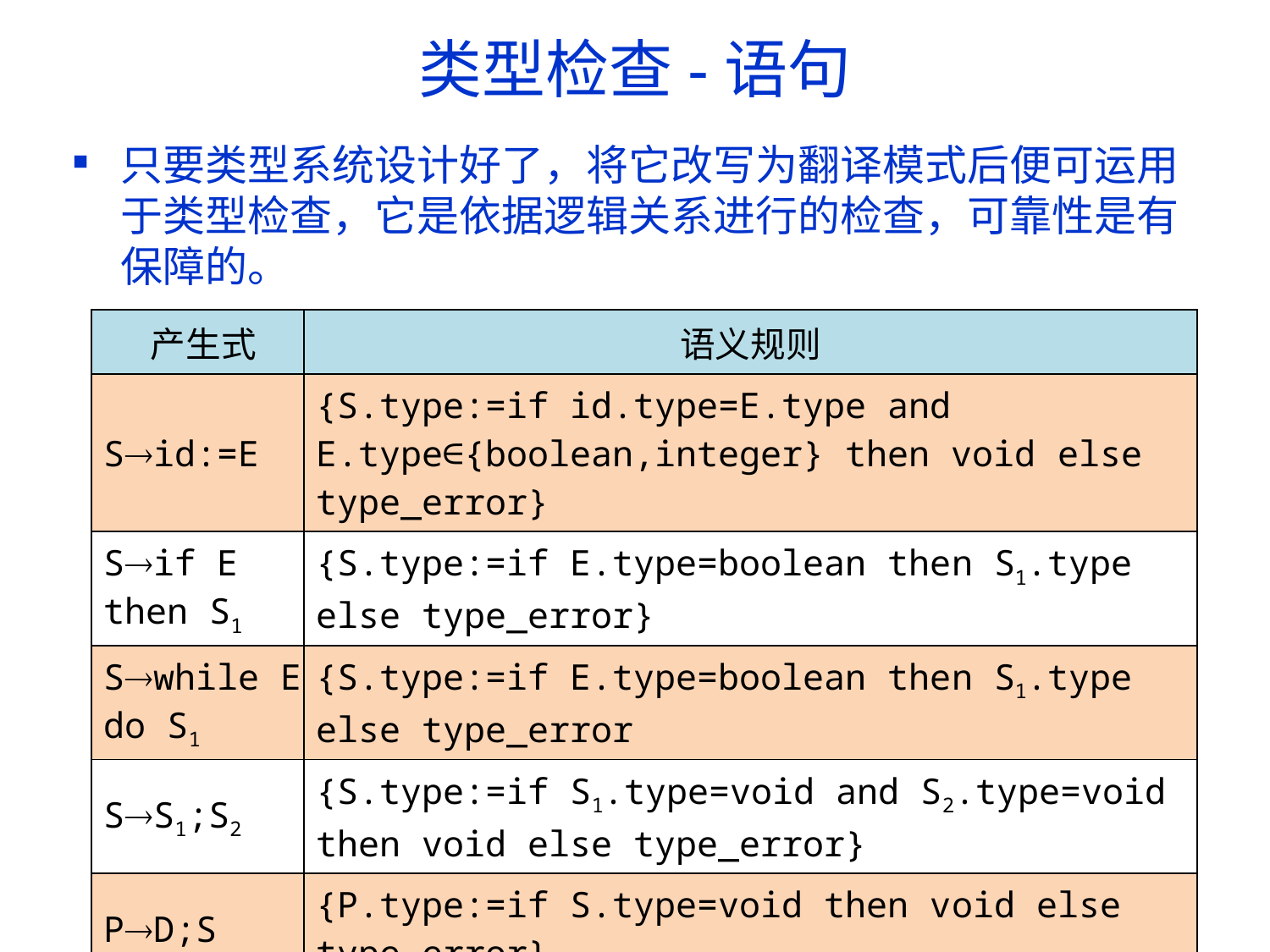

# 类型检查-语句
只要类型系统设计好了，将它改写为翻译模式后便可运用于类型检查，它是依据逻辑关系进行的检查，可靠性是有保障的。
| 产生式 | 语义规则 |
| --- | --- |
| S→id:=E | {S.type:=if id.type=E.type and E.type∈{boolean,integer} then void else type\_error} |
| S→if E then S1 | {S.type:=if E.type=boolean then S1.type else type\_error} |
| S→while E do S1 | {S.type:=if E.type=boolean then S1.type else type\_error |
| S→S1;S2 | {S.type:=if S1.type=void and S2.type=void then void else type\_error} |
| P→D;S | {P.type:=if S.type=void then void else type\_error} |
142